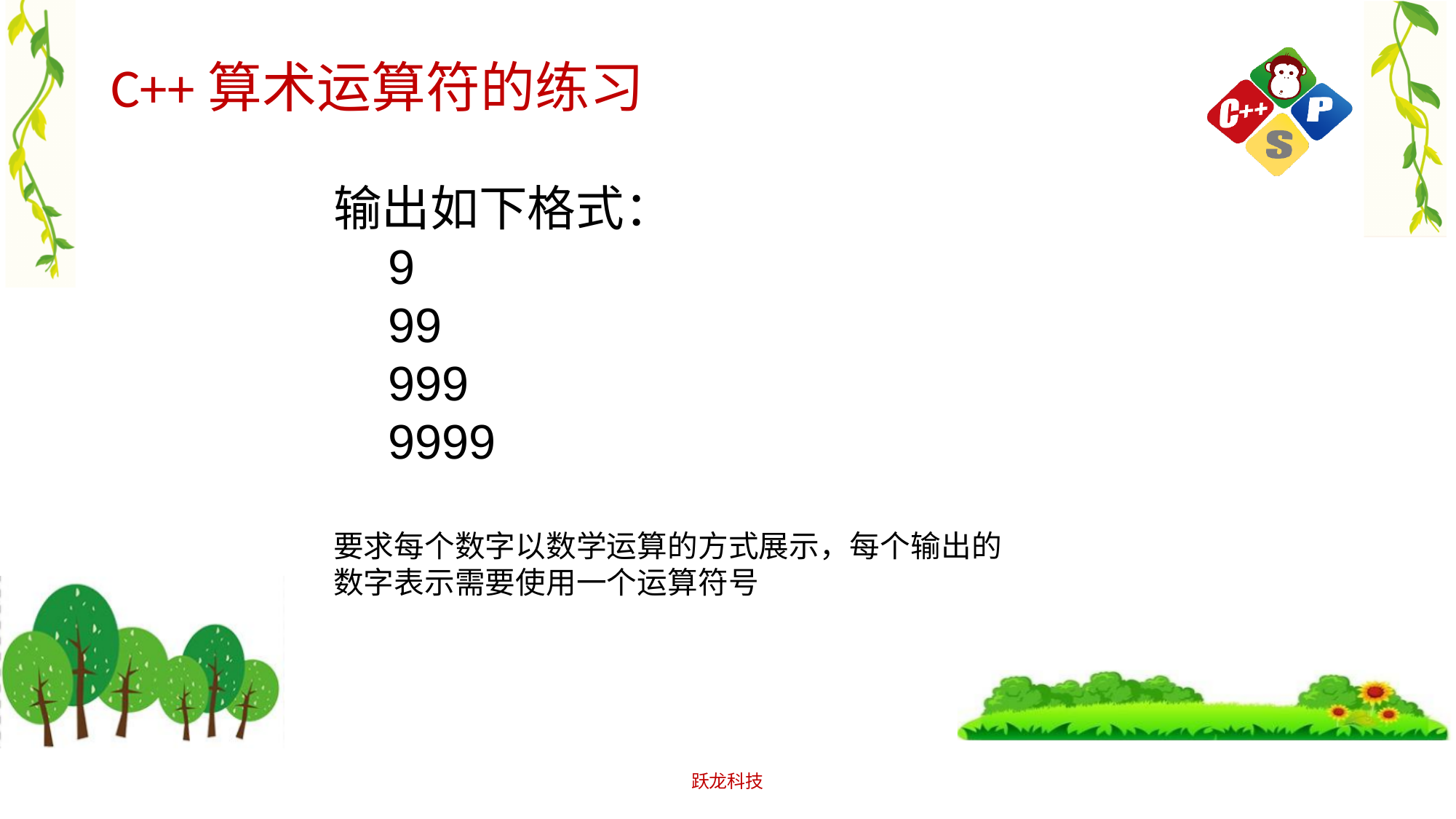

# C++算术运算符的练习
输出如下格式：
9
99
999
9999

要求每个数字以数学运算的方式展示，每个输出的数字表示需要使用一个运算符号
跃龙科技